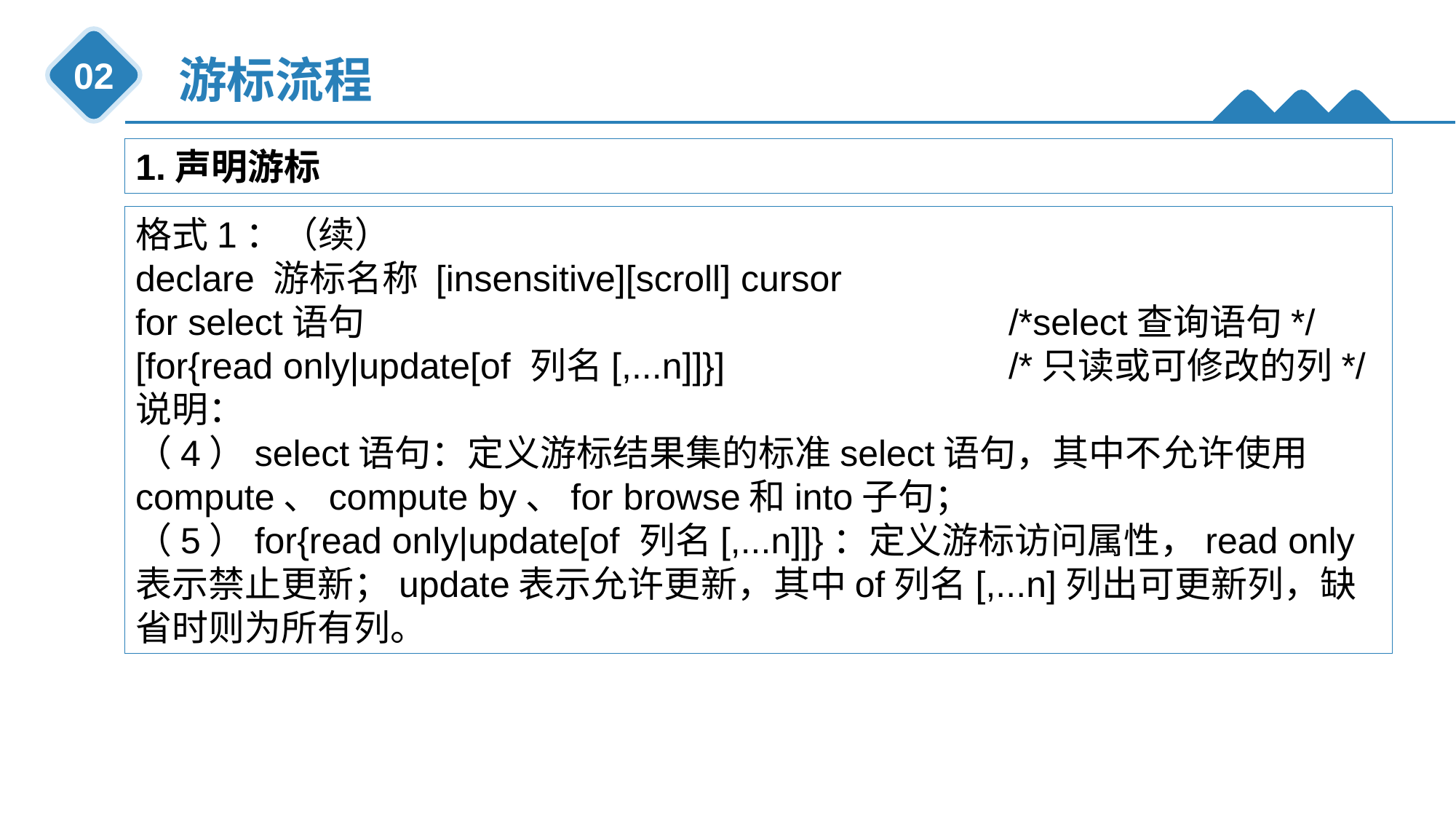

游标流程
02

1.声明游标
格式1：（续）
declare 游标名称 [insensitive][scroll] cursor
for select语句						/*select查询语句*/
[for{read only|update[of 列名[,...n]]}]			/*只读或可修改的列*/
说明：
（4）select语句：定义游标结果集的标准select语句，其中不允许使用compute、compute by、for browse和into子句；
（5）for{read only|update[of 列名[,...n]]}：定义游标访问属性，read only表示禁止更新；update表示允许更新，其中of列名[,...n]列出可更新列，缺省时则为所有列。